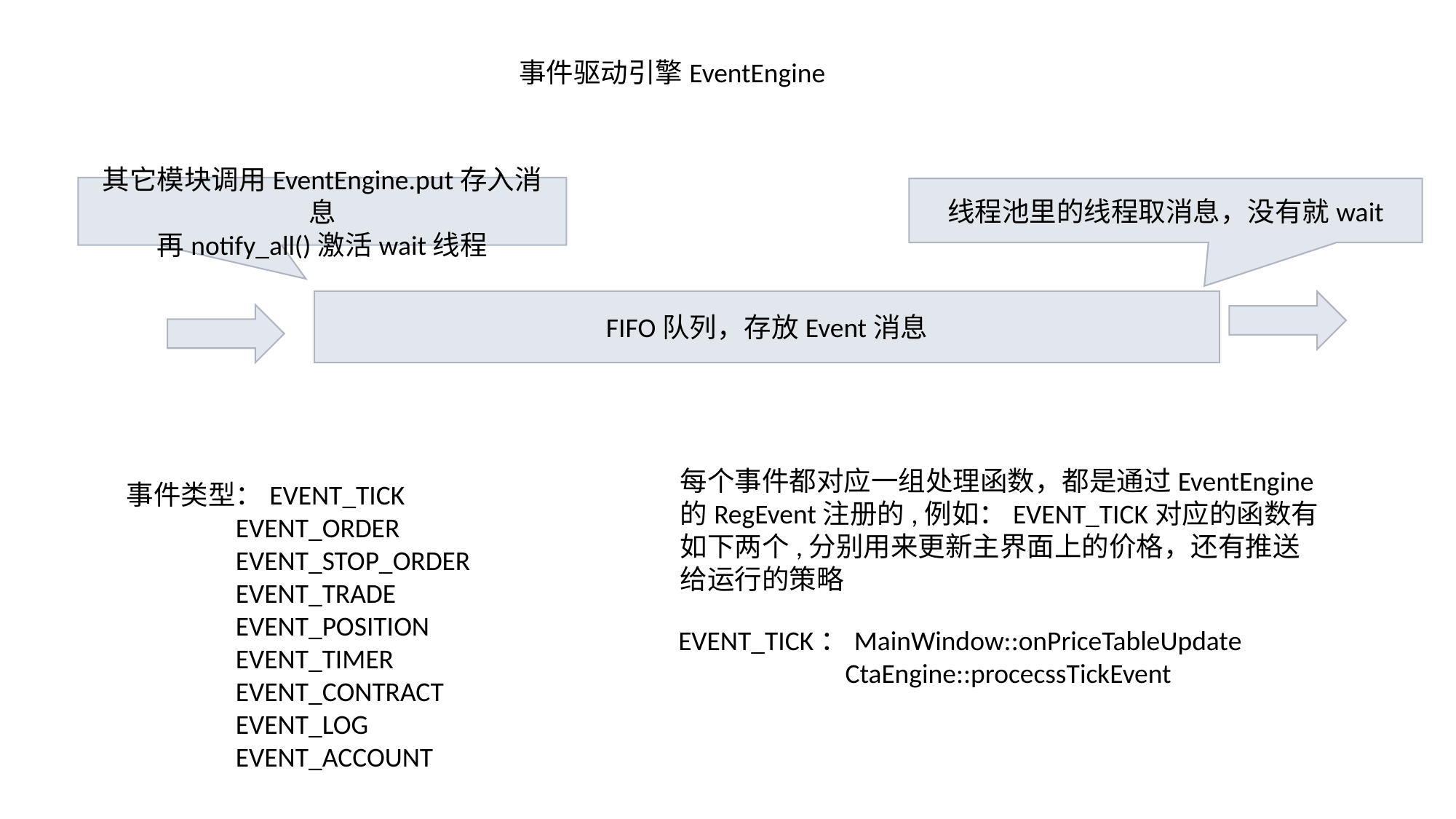

事件驱动引擎EventEngine
其它模块调用EventEngine.put存入消息
再notify_all()激活wait线程
线程池里的线程取消息，没有就wait
FIFO队列，存放Event消息

每个事件都对应一组处理函数，都是通过EventEngine的RegEvent注册的,例如：EVENT_TICK对应的函数有如下两个,分别用来更新主界面上的价格，还有推送给运行的策略

事件类型：EVENT_TICK
	EVENT_ORDER
	EVENT_STOP_ORDER
	EVENT_TRADE
	EVENT_POSITION
	EVENT_TIMER
	EVENT_CONTRACT
	EVENT_LOG
	EVENT_ACCOUNT
EVENT_TICK：MainWindow::onPriceTableUpdate
                           CtaEngine::procecssTickEvent